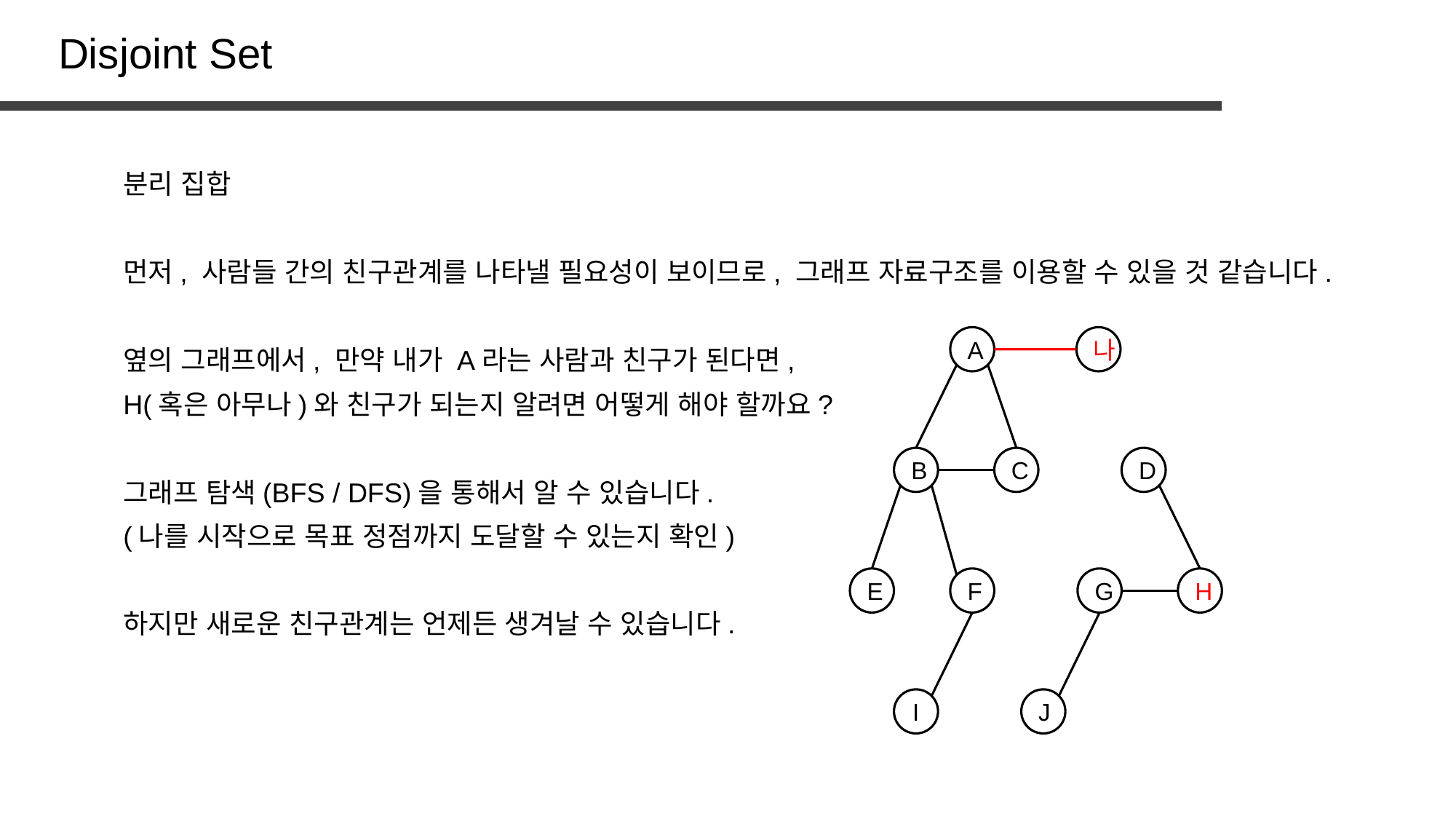

Disjoint Set
분리 집합
먼저, 사람들 간의 친구관계를 나타낼 필요성이 보이므로, 그래프 자료구조를 이용할 수 있을 것 같습니다.
A
나
옆의 그래프에서, 만약 내가 A라는 사람과 친구가 된다면,
H(혹은 아무나)와 친구가 되는지 알려면 어떻게 해야 할까요?
B
C
D
그래프 탐색(BFS / DFS)을 통해서 알 수 있습니다.
(나를 시작으로 목표 정점까지 도달할 수 있는지 확인)
E
F
G
H
하지만 새로운 친구관계는 언제든 생겨날 수 있습니다.
I
J